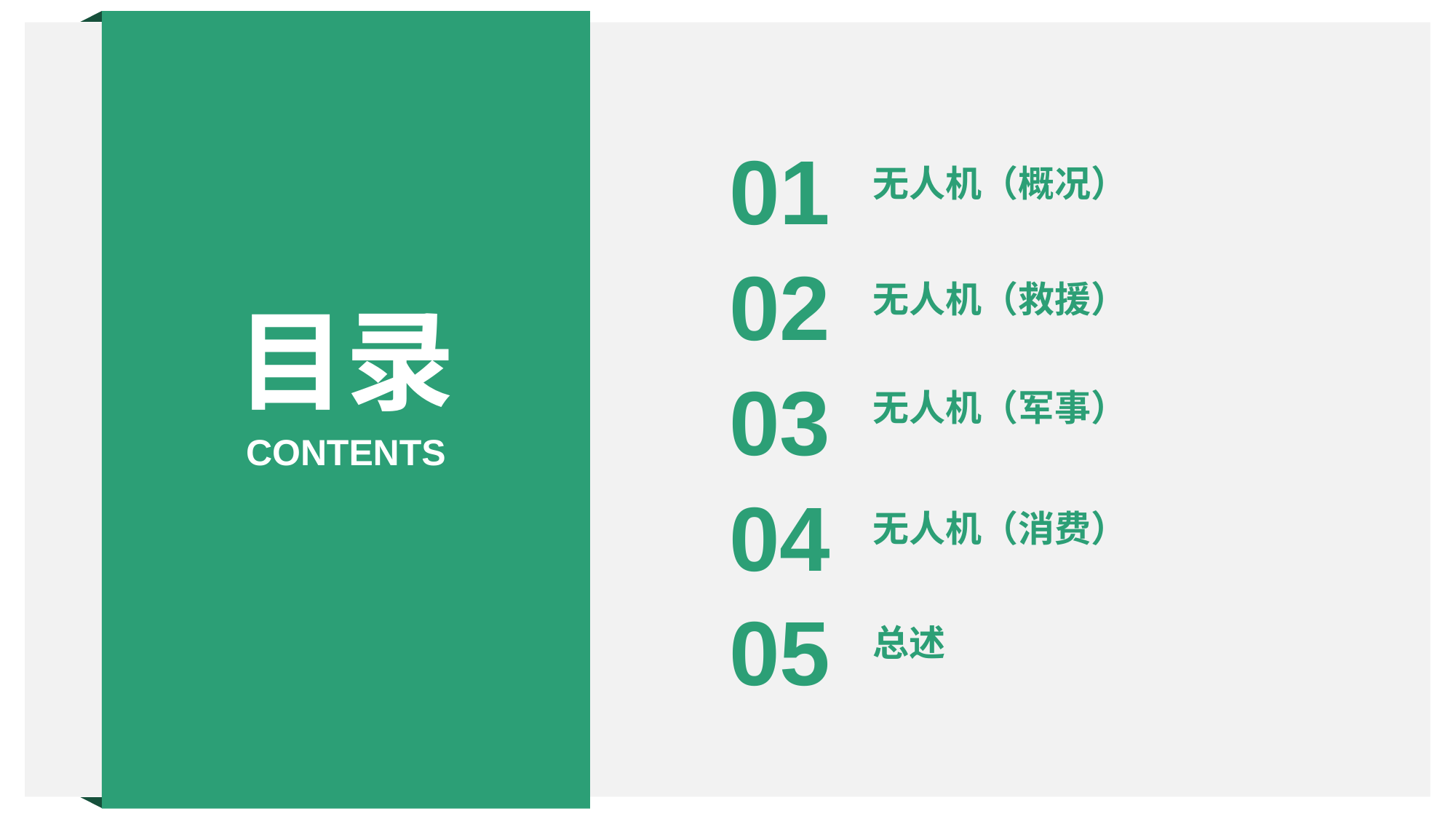

01
无人机（概况）
02
无人机（救援）
目录
03
无人机（军事）
CONTENTS
04
无人机（消费）
05
总述